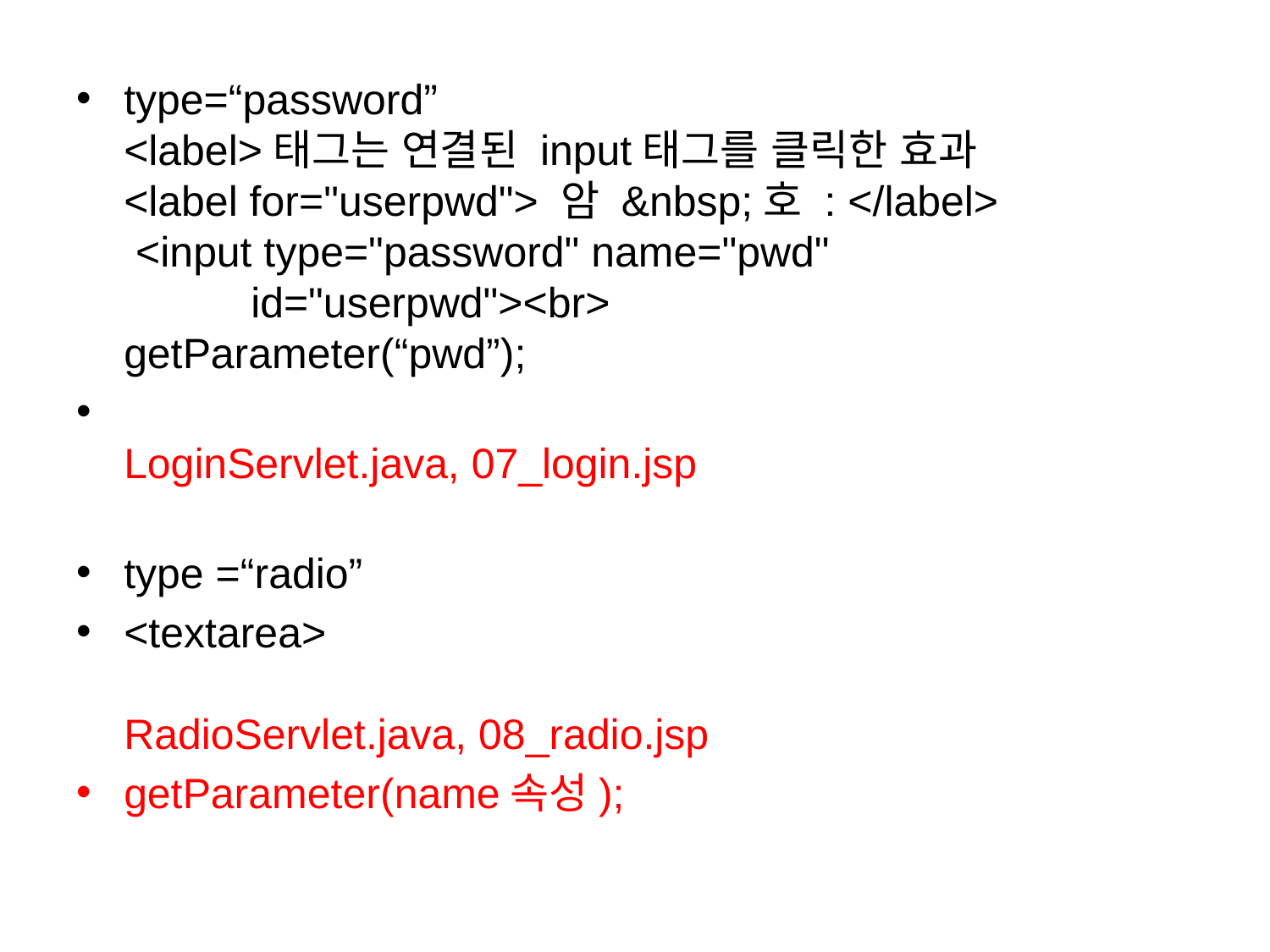

type=“password”
<label>태그는 연결된 input태그를 클릭한 효과
<label for="userpwd"> 암 &nbsp;호 : </label>
 <input type="password" name="pwd"
	id="userpwd"><br>
getParameter(“pwd”);
LoginServlet.java, 07_login.jsp
type =“radio”
<textarea>
RadioServlet.java, 08_radio.jsp
getParameter(name속성);